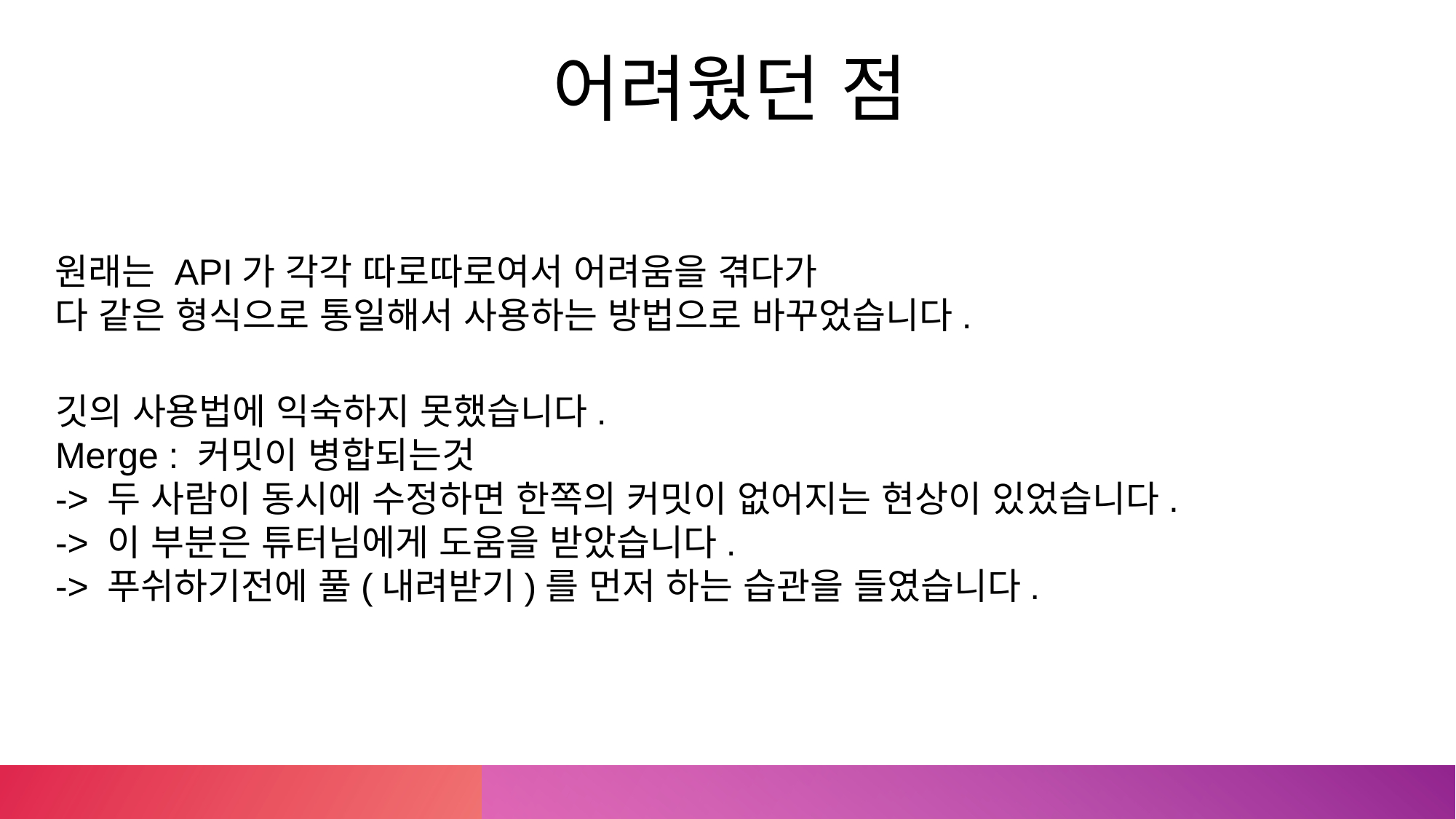

어려웠던 점
원래는 API가 각각 따로따로여서 어려움을 겪다가
다 같은 형식으로 통일해서 사용하는 방법으로 바꾸었습니다.
깃의 사용법에 익숙하지 못했습니다.
Merge : 커밋이 병합되는것
-> 두 사람이 동시에 수정하면 한쪽의 커밋이 없어지는 현상이 있었습니다.
-> 이 부분은 튜터님에게 도움을 받았습니다.
-> 푸쉬하기전에 풀(내려받기)를 먼저 하는 습관을 들였습니다.